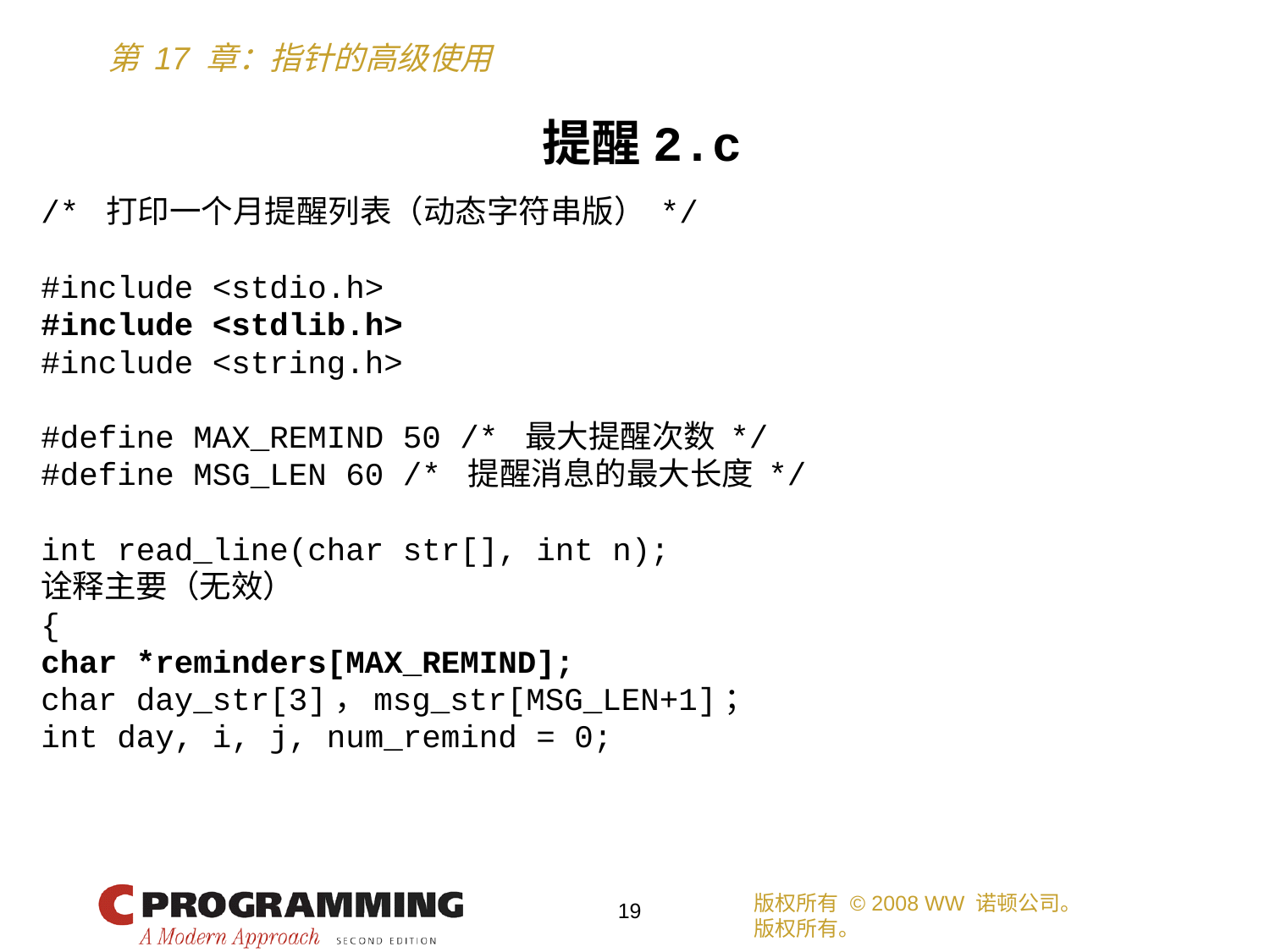

提醒2.c

/* 打印一个月提醒列表（动态字符串版） */

#include <stdio.h>
#include <stdlib.h>
#include <string.h>

#define MAX_REMIND 50 /* 最大提醒次数 */
#define MSG_LEN 60 /* 提醒消息的最大长度 */

int read_line(char str[], int n);
诠释主要（无效）
{
char *reminders[MAX_REMIND];
char day_str[3]，msg_str[MSG_LEN+1]；
int day, i, j, num_remind = 0;
版权所有 © 2008 WW 诺顿公司。
版权所有。
19